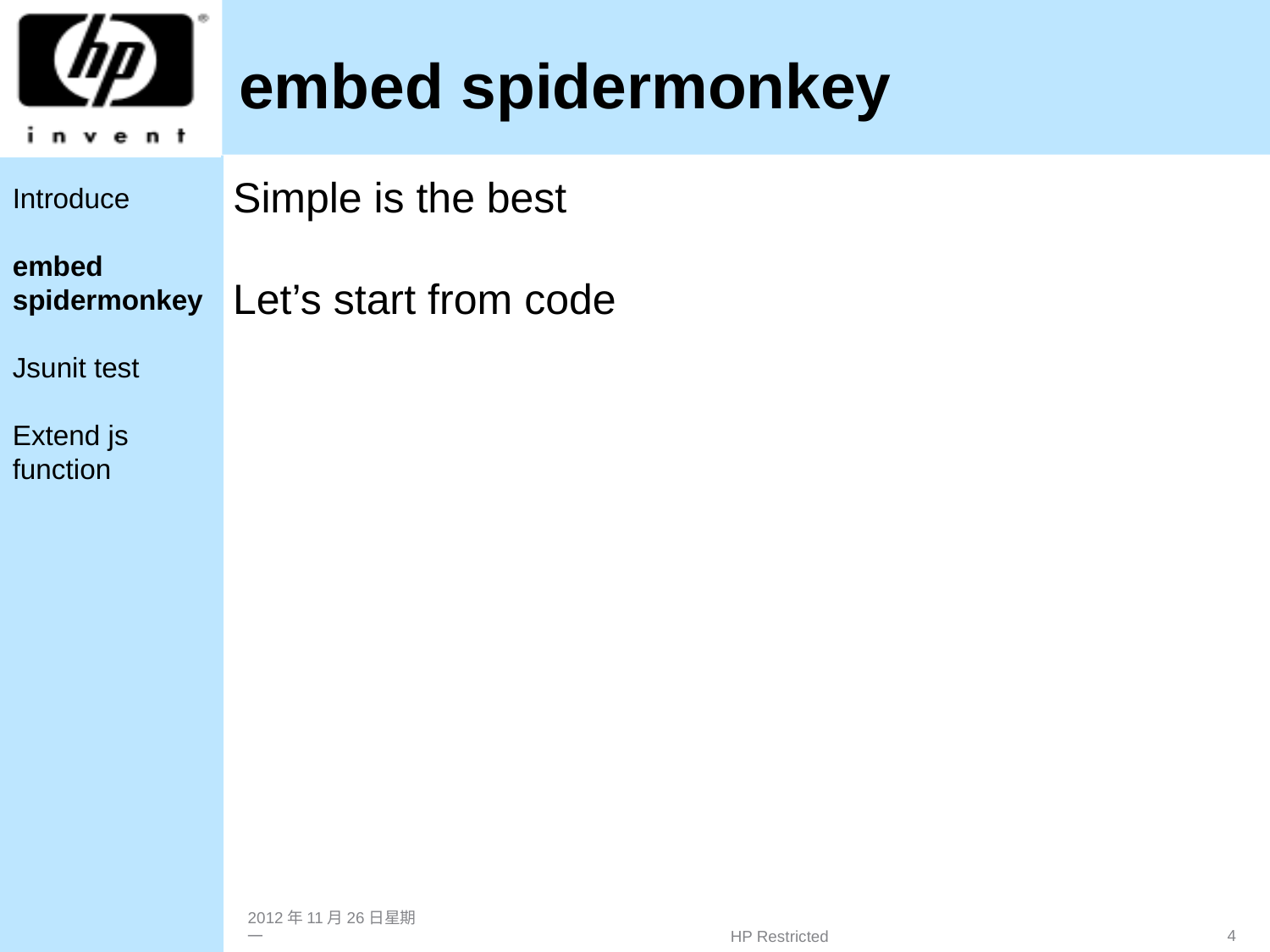

# embed spidermonkey
Simple is the best

Let’s start from code

Introduce

embed spidermonkey

Jsunit test

Extend js function
4
2012年11月26日星期一
HP Restricted